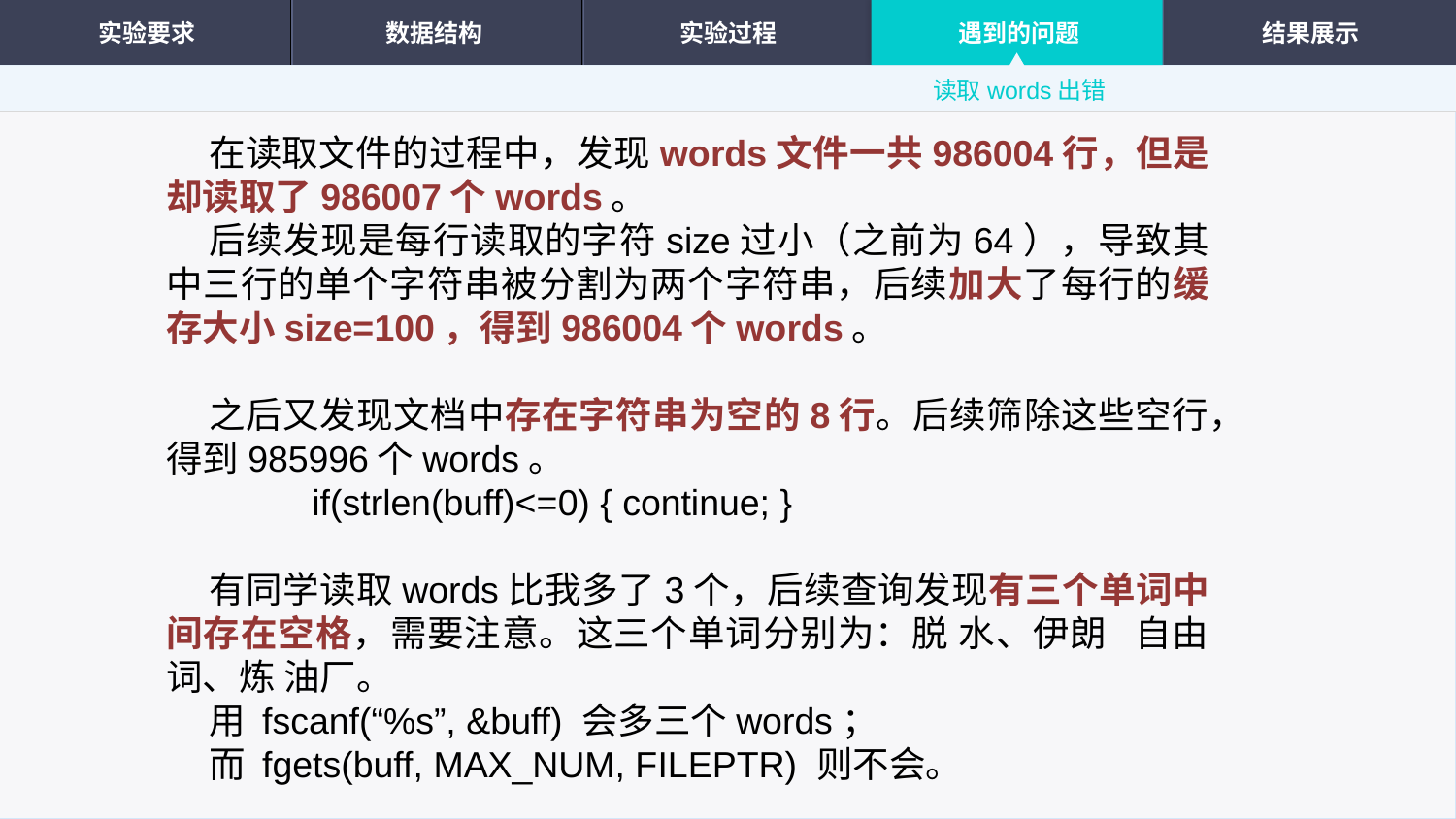

实验要求
数据结构
实验过程
遇到的问题
结果展示
读取words出错
在读取文件的过程中，发现words文件一共986004行，但是却读取了986007个words。
后续发现是每行读取的字符size过小（之前为64），导致其中三行的单个字符串被分割为两个字符串，后续加大了每行的缓存大小size=100，得到986004个words。

之后又发现文档中存在字符串为空的8行。后续筛除这些空行，得到985996个words。
	if(strlen(buff)<=0) { continue; }

有同学读取words比我多了3个，后续查询发现有三个单词中间存在空格，需要注意。这三个单词分别为：脱 水、伊朗   自由词、炼 油厂。
用 fscanf(“%s”, &buff) 会多三个words；
而 fgets(buff, MAX_NUM, FILEPTR) 则不会。